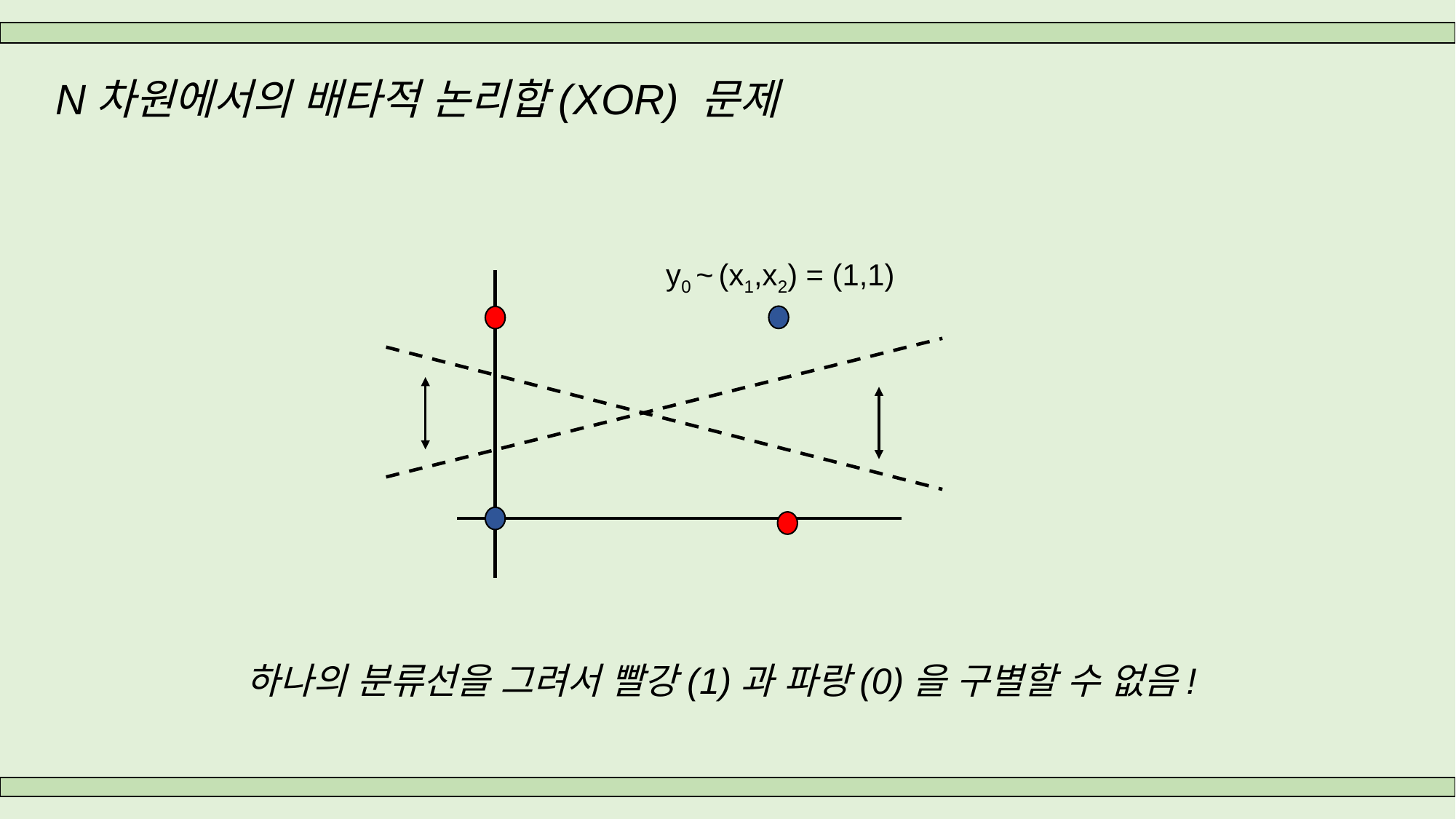

N차원에서의 배타적 논리합(XOR) 문제
y0 ~ (x1,x2) = (1,1)

하나의 분류선을 그려서 빨강(1)과 파랑(0)을 구별할 수 없음!